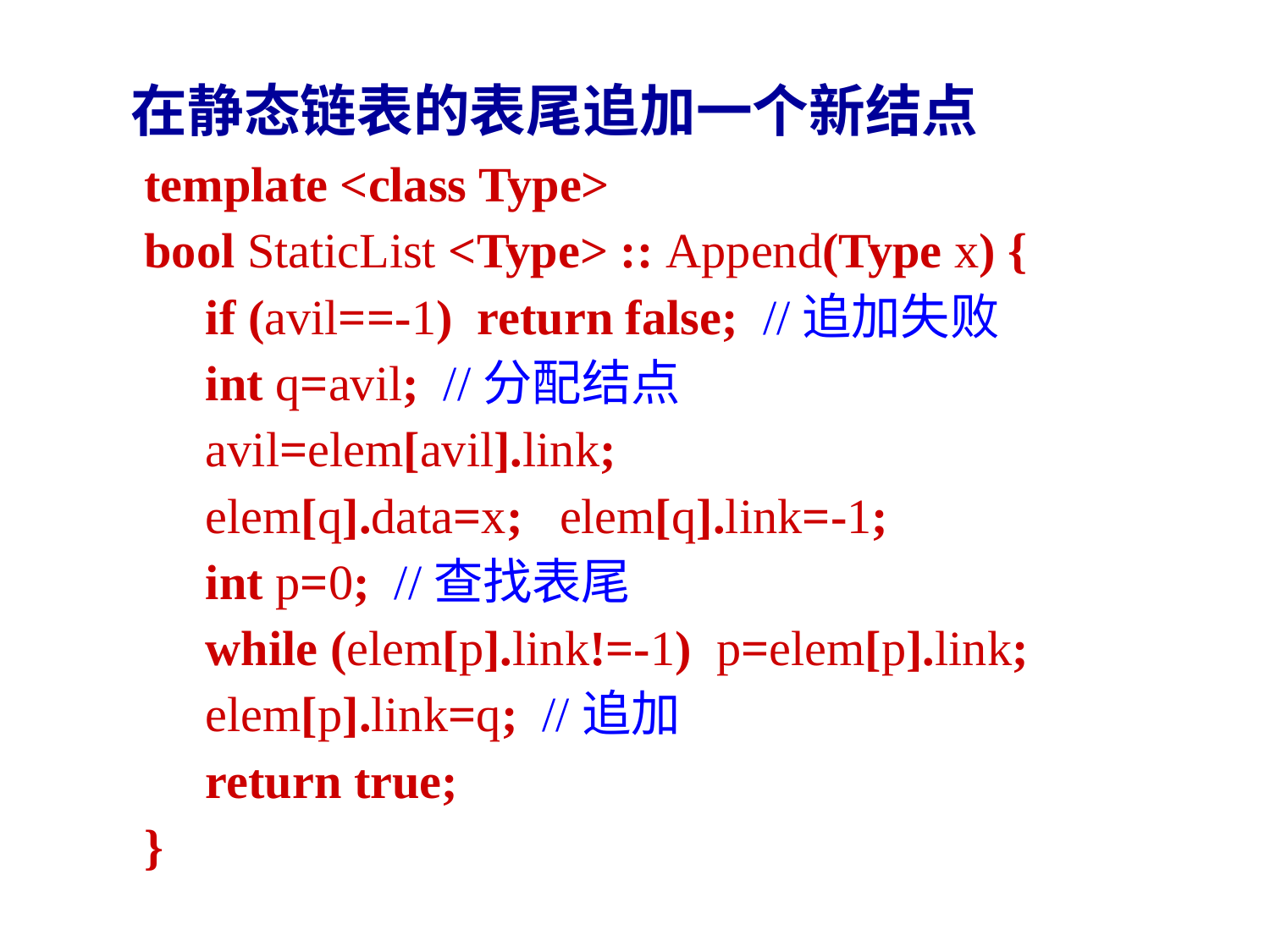

在静态链表的表尾追加一个新结点
template <class Type>
bool StaticList <Type> :: Append(Type x) {
     if (avil==-1)  return false;  //追加失败
     int q=avil;  //分配结点
     avil=elem[avil].link;
     elem[q].data=x;   elem[q].link=-1;
     int p=0;  //查找表尾
     while (elem[p].link!=-1)  p=elem[p].link;
     elem[p].link=q;  //追加
     return true;
}
203